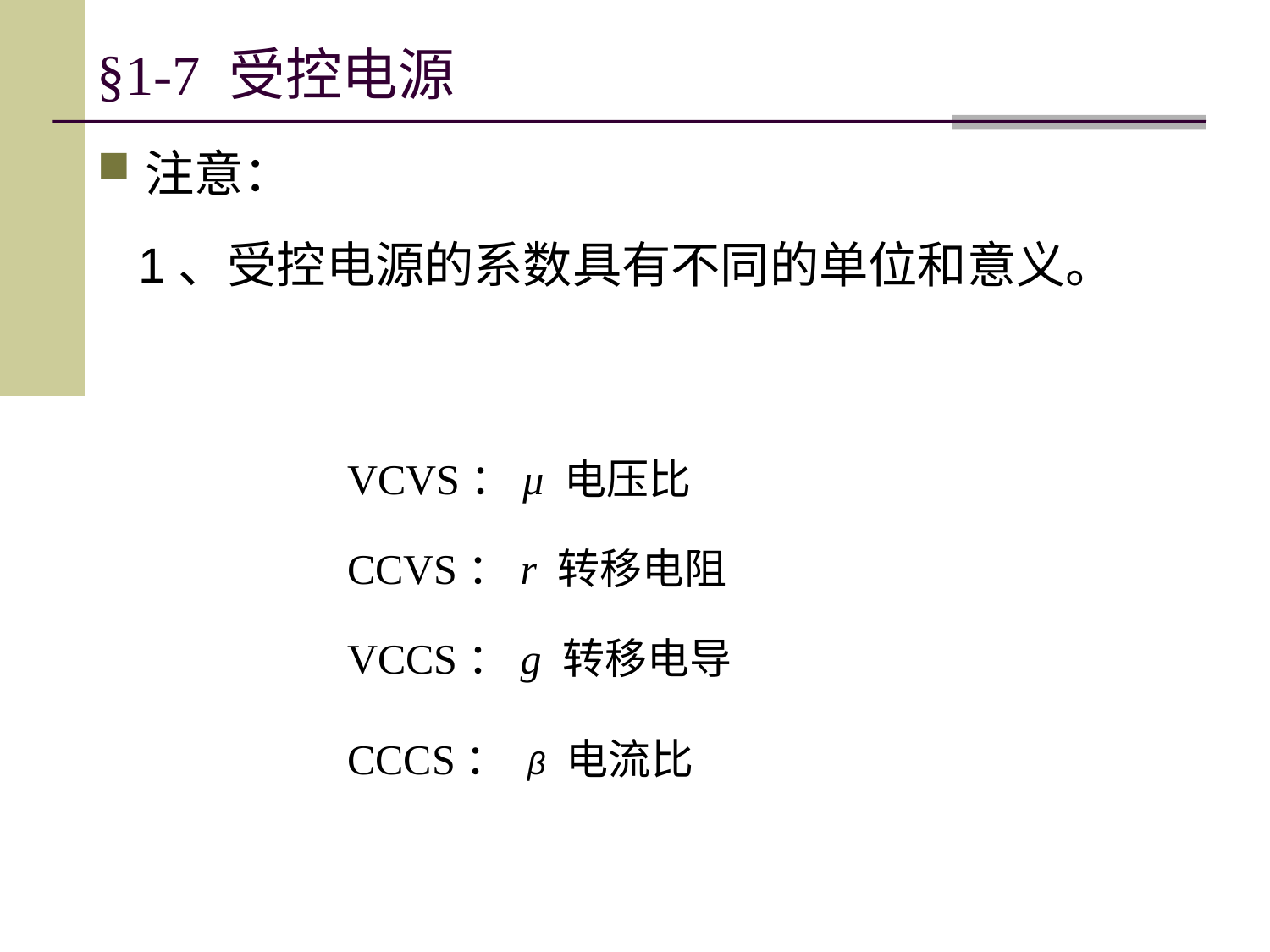

# §1-7 受控电源
注意：
   1、受控电源的系数具有不同的单位和意义。
VCVS：μ 电压比
CCVS：r 转移电阻
VCCS：g 转移电导
CCCS： β 电流比